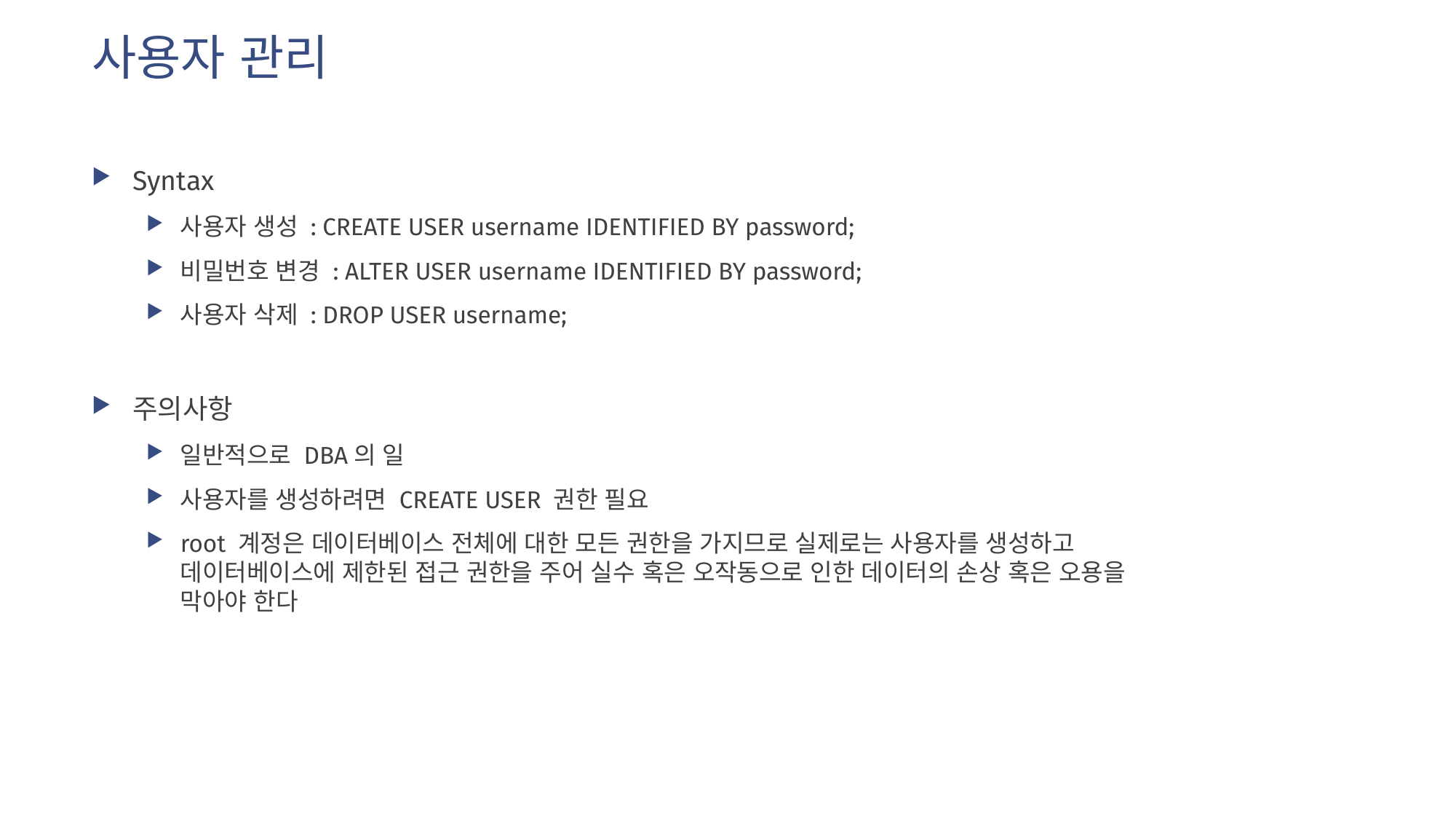

# 사용자 관리
Syntax
사용자 생성 : CREATE USER username IDENTIFIED BY password;
비밀번호 변경 : ALTER USER username IDENTIFIED BY password;
사용자 삭제 : DROP USER username;

주의사항
일반적으로 DBA의 일
사용자를 생성하려면 CREATE USER 권한 필요
root 계정은 데이터베이스 전체에 대한 모든 권한을 가지므로 실제로는 사용자를 생성하고 데이터베이스에 제한된 접근 권한을 주어 실수 혹은 오작동으로 인한 데이터의 손상 혹은 오용을 막아야 한다